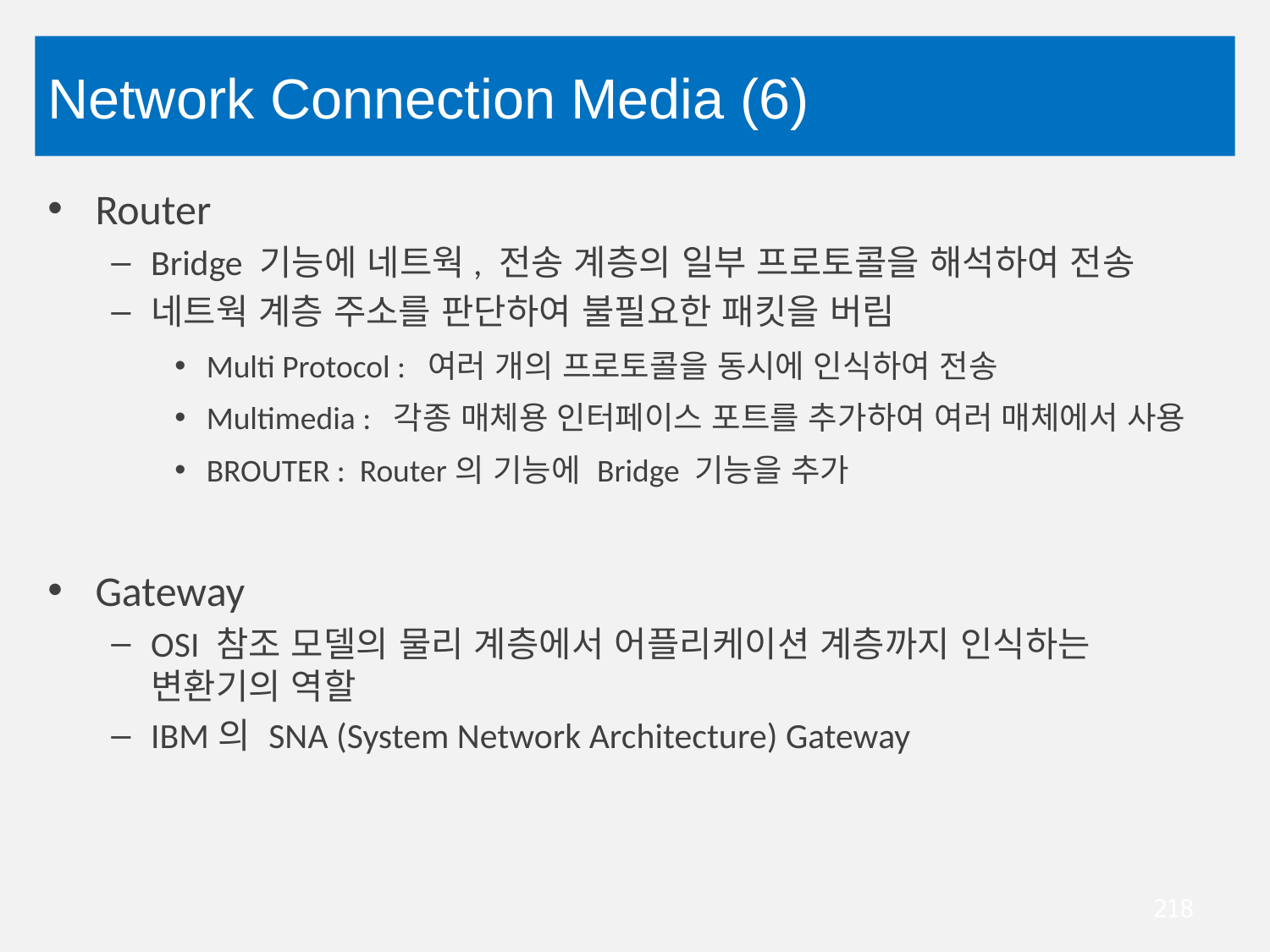

# Network Connection Media (6)
Router
Bridge 기능에 네트웍, 전송 계층의 일부 프로토콜을 해석하여 전송
네트웍 계층 주소를 판단하여 불필요한 패킷을 버림
Multi Protocol :  여러 개의 프로토콜을 동시에 인식하여 전송
Multimedia :  각종 매체용 인터페이스 포트를 추가하여 여러 매체에서 사용
BROUTER :  Router의 기능에 Bridge 기능을 추가

Gateway
OSI 참조 모델의 물리 계층에서 어플리케이션 계층까지 인식하는 변환기의 역할
IBM의 SNA (System Network Architecture) Gateway
218